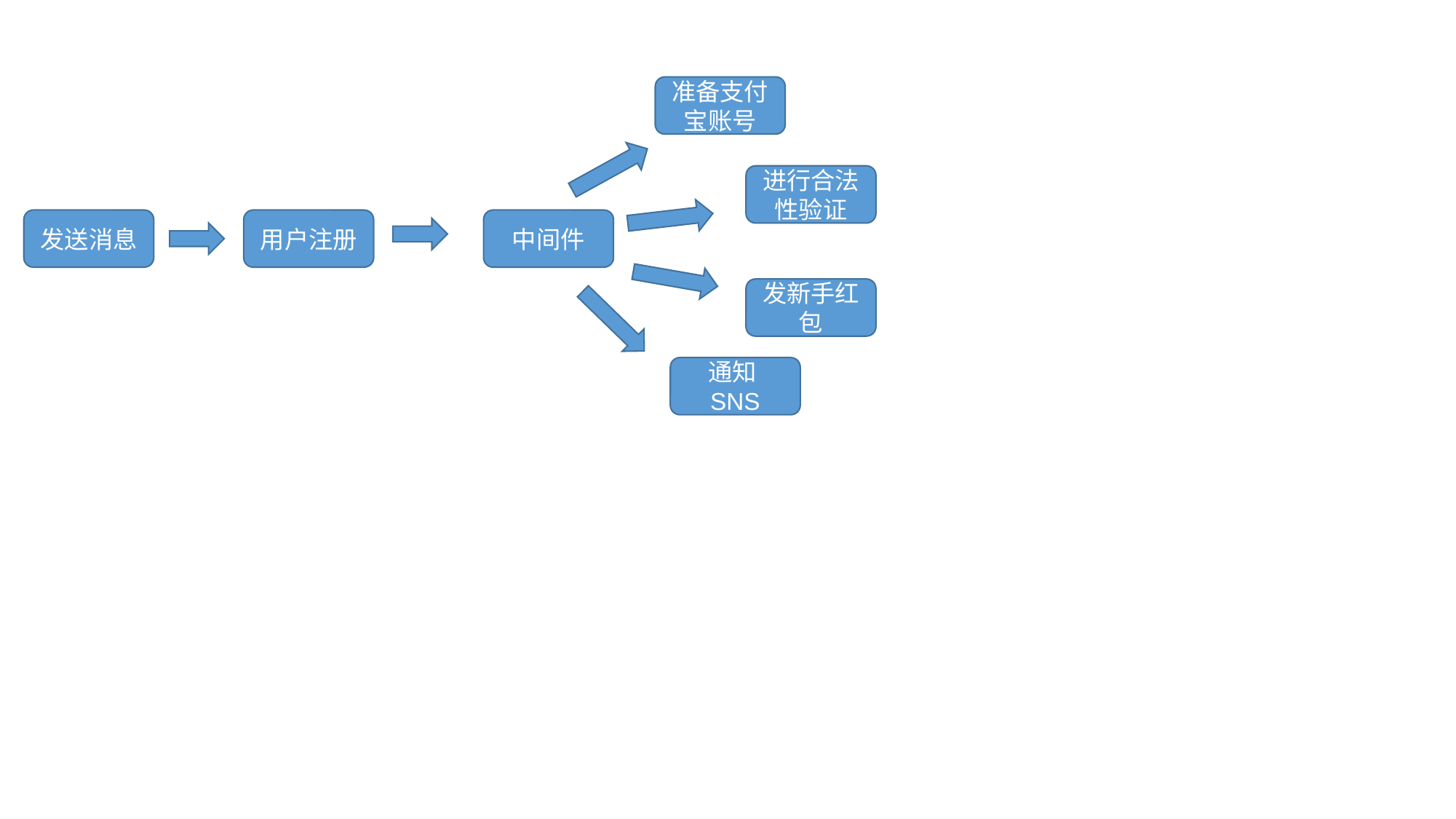

准备支付宝账号

进行合法性验证

中间件
用户注册
发送消息

发新手红包

通知SNS